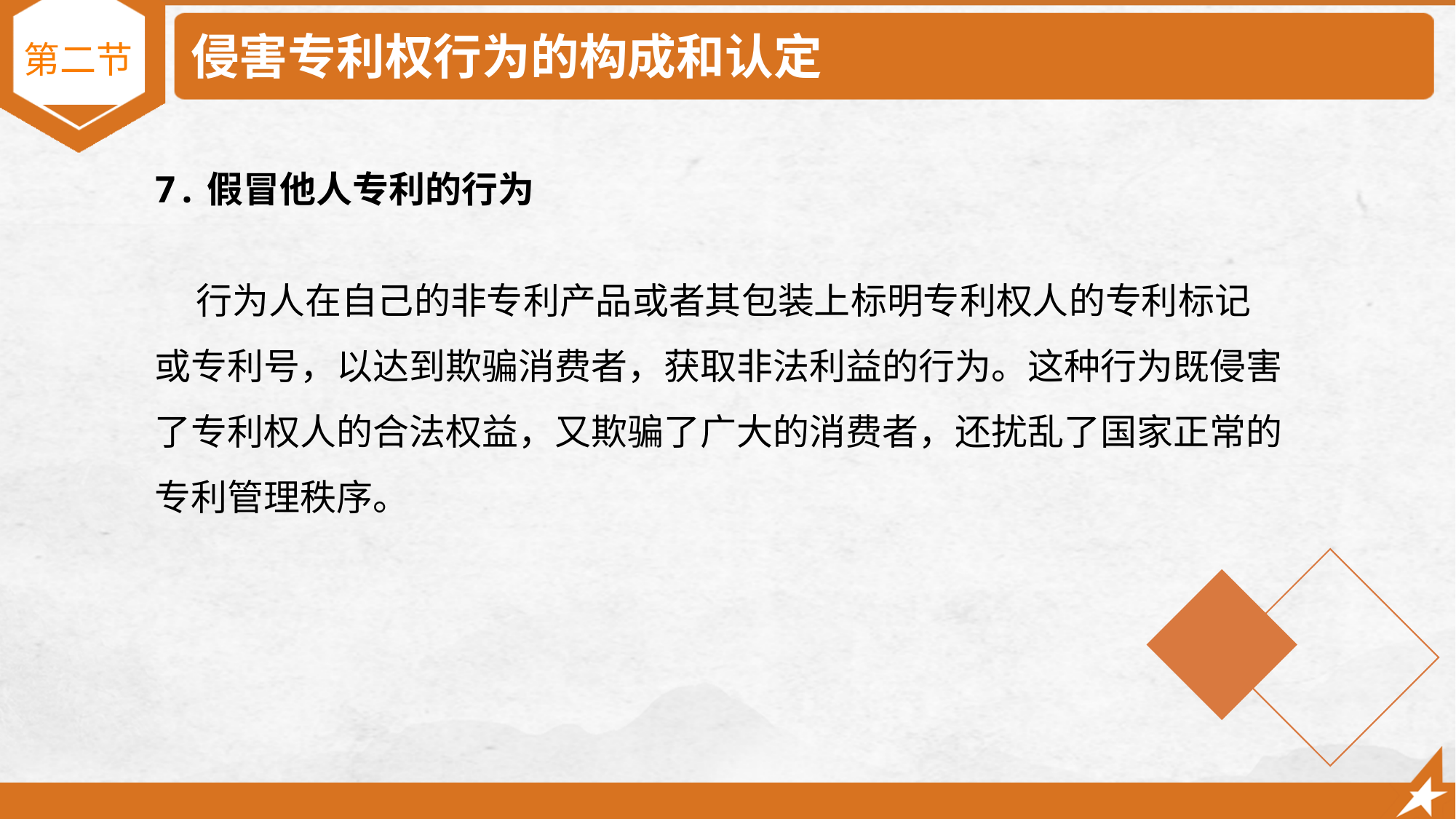

侵害专利权行为的构成和认定
第二节
7.假冒他人专利的行为
    行为人在自己的非专利产品或者其包装上标明专利权人的专利标记或专利号，以达到欺骗消费者，获取非法利益的行为。这种行为既侵害了专利权人的合法权益，又欺骗了广大的消费者，还扰乱了国家正常的专利管理秩序。